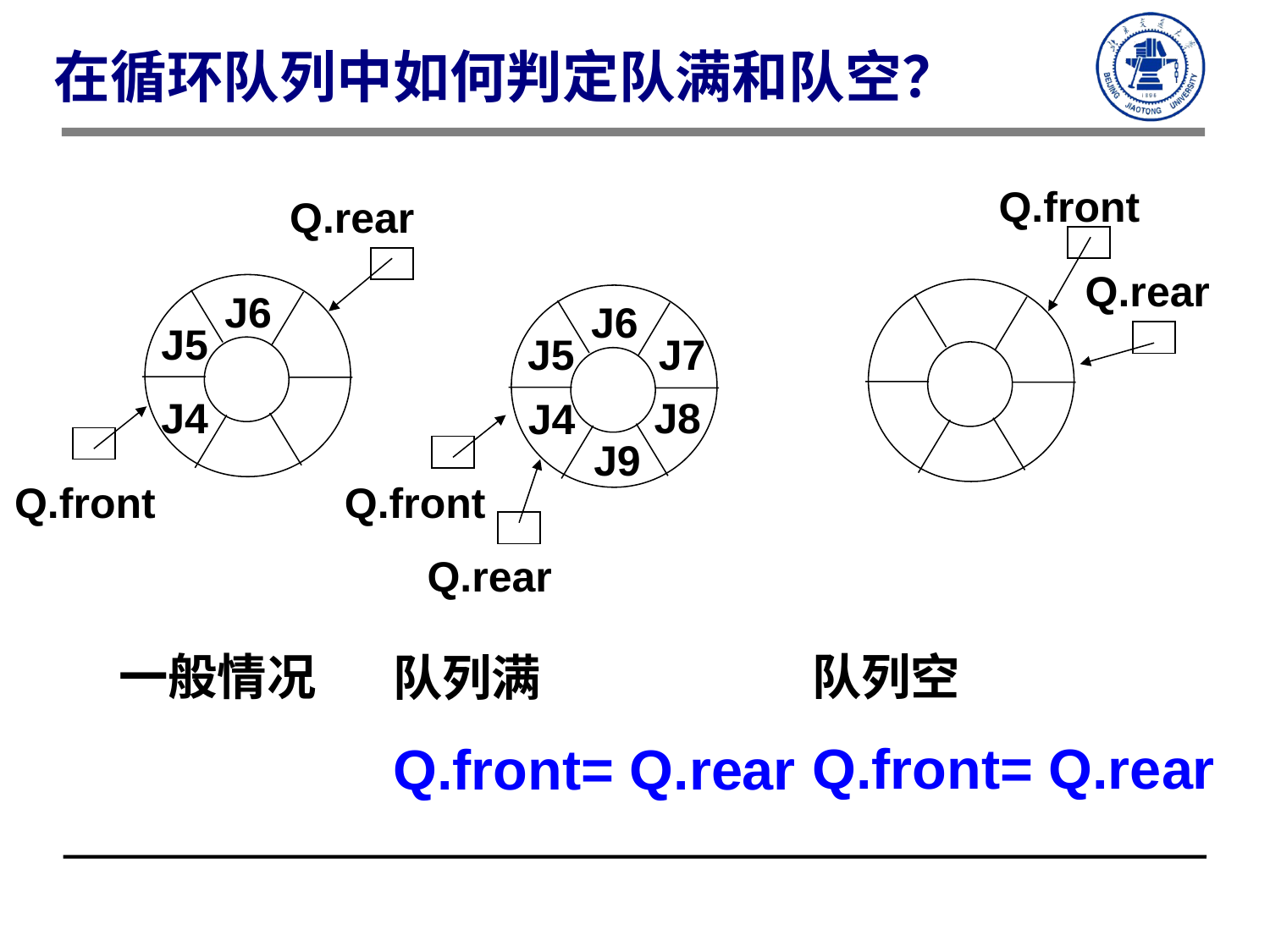

在循环队列中如何判定队满和队空？
Q.front

Q.rear

Q.rear

J6

J6

J5
J7

J8
J4

J9

Q.front

Q.rear

J5

J4

Q.front
一般情况
队列空
Q.front= Q.rear
队列满
Q.front= Q.rear